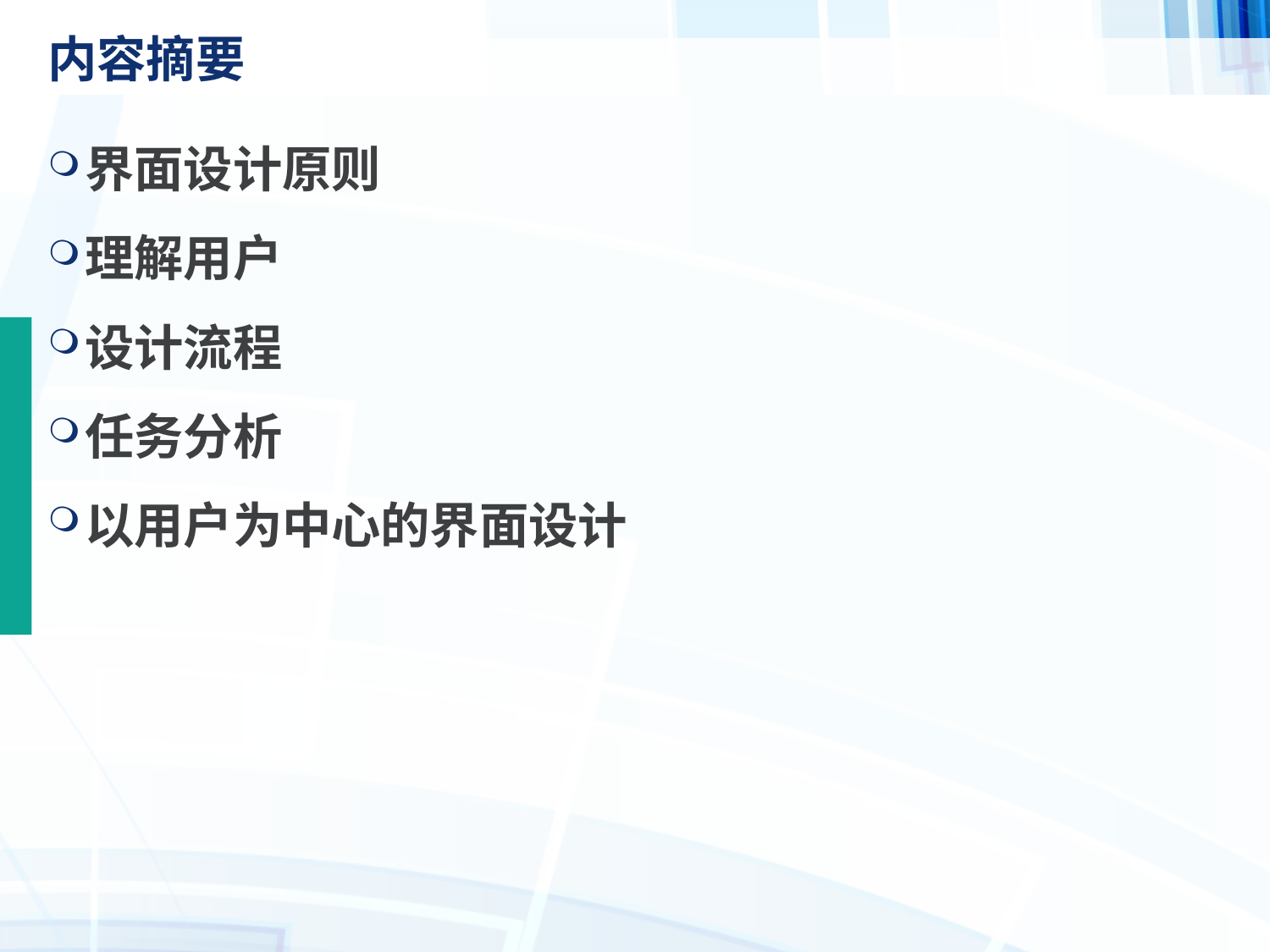

# 内容摘要
界面设计原则
理解用户
设计流程
任务分析
以用户为中心的界面设计